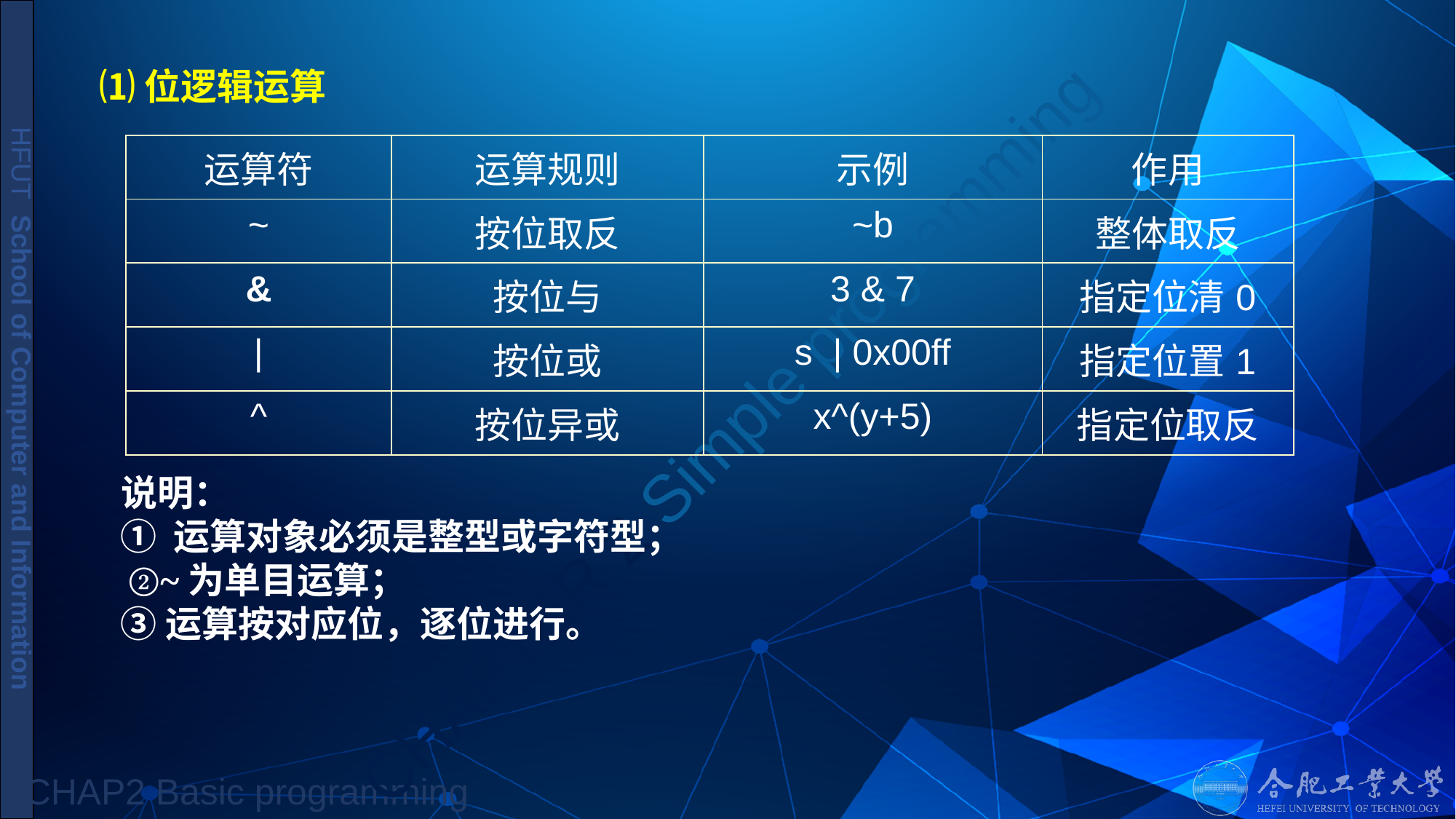

# ⑴位逻辑运算
| 运算符 | 运算规则 | 示例 | 作用 |
| --- | --- | --- | --- |
| ~ | 按位取反 | ~b | 整体取反 |
| & | 按位与 | 3 & 7 | 指定位清0 |
| | | 按位或 | s | 0x00ff | 指定位置1 |
| ^ | 按位异或 | x^(y+5) | 指定位取反 |
        说明：
         ① 运算对象必须是整型或字符型；
         ②~为单目运算；
         ③运算按对应位，逐位进行。